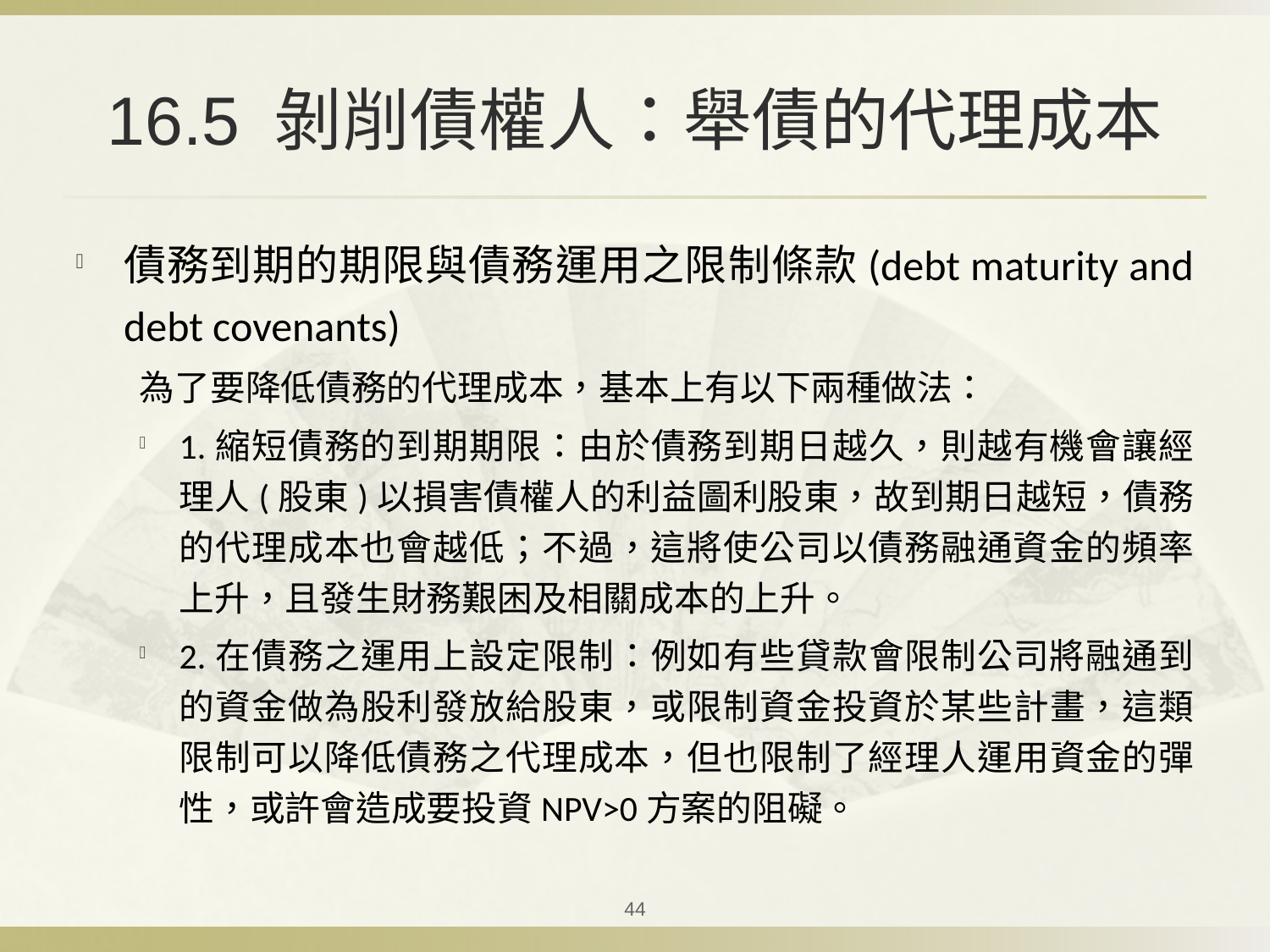

# 16.5 剝削債權人：舉債的代理成本
債務到期的期限與債務運用之限制條款(debt maturity and debt covenants)
為了要降低債務的代理成本，基本上有以下兩種做法：
1.縮短債務的到期期限：由於債務到期日越久，則越有機會讓經理人(股東)以損害債權人的利益圖利股東，故到期日越短，債務的代理成本也會越低；不過，這將使公司以債務融通資金的頻率上升，且發生財務艱困及相關成本的上升。
2.在債務之運用上設定限制：例如有些貸款會限制公司將融通到的資金做為股利發放給股東，或限制資金投資於某些計畫，這類限制可以降低債務之代理成本，但也限制了經理人運用資金的彈性，或許會造成要投資NPV>0方案的阻礙。
44